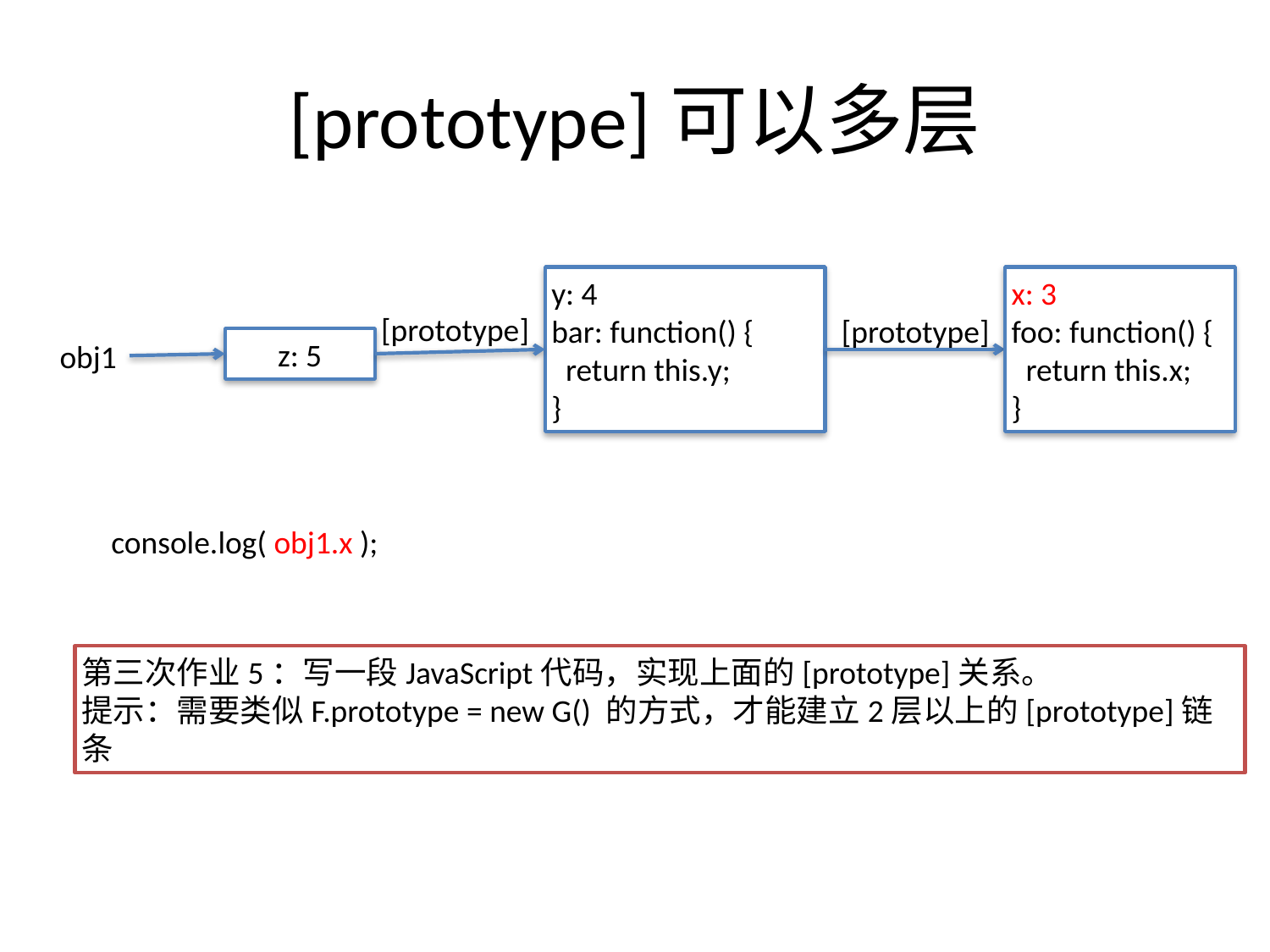

# [prototype]可以多层
y: 4
bar: function() {
  return this.y;
}
x: 3
foo: function() {
  return this.x;
}
[prototype]
[prototype]
z: 5
obj1
console.log( obj1.x );
第三次作业5：写一段JavaScript代码，实现上面的[prototype]关系。
提示：需要类似F.prototype = new G() 的方式，才能建立2层以上的[prototype]链条